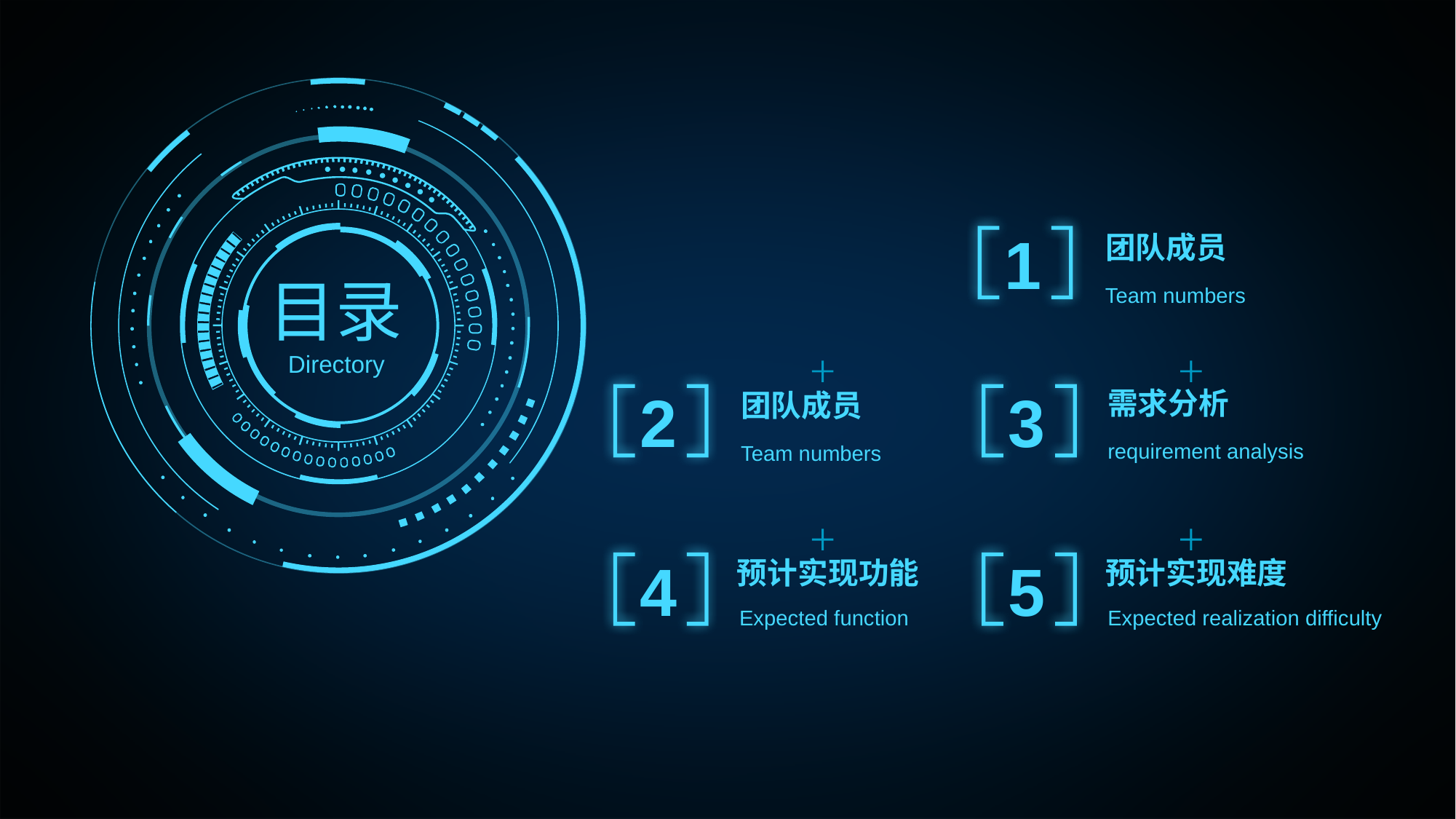

1

团队成员

目录
Team numbers
Directory

2

3

需求分析
团队成员
requirement analysis

Team numbers

4

5

预计实现功能
预计实现难度
Expected function
Expected realization difficulty